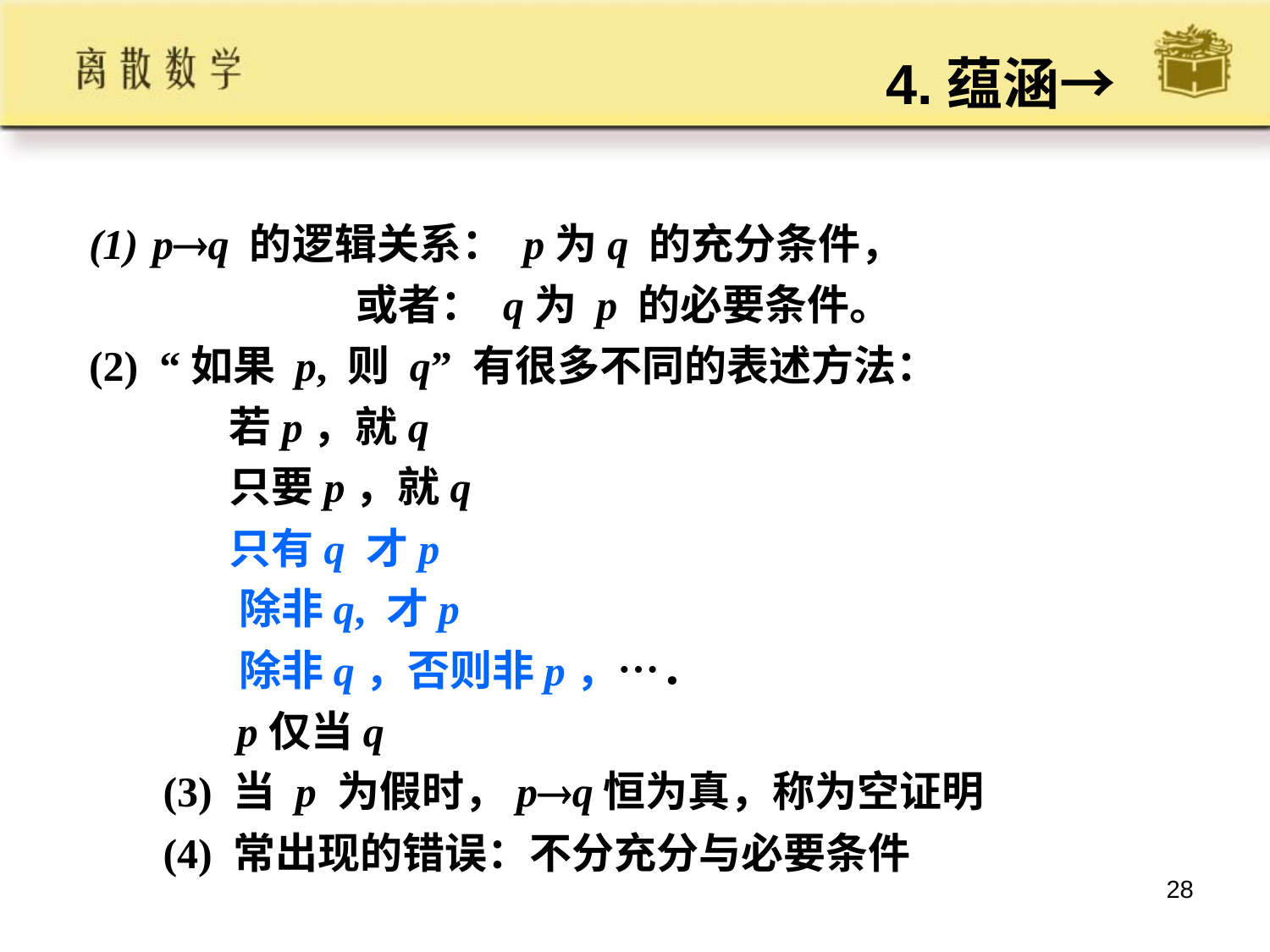

# 4.蕴涵→
p→q 的逻辑关系： p为q 的充分条件，
                           或者： q为 p 的必要条件。
(2)  “如果 p, 则 q” 有很多不同的表述方法：
       若p，就q
       只要p，就q
       只有q 才p
        除非q, 才p
        除非q，否则非p，…．
        p仅当q
 (3) 当 p 为假时，p→q恒为真，称为空证明
 (4) 常出现的错误：不分充分与必要条件
28